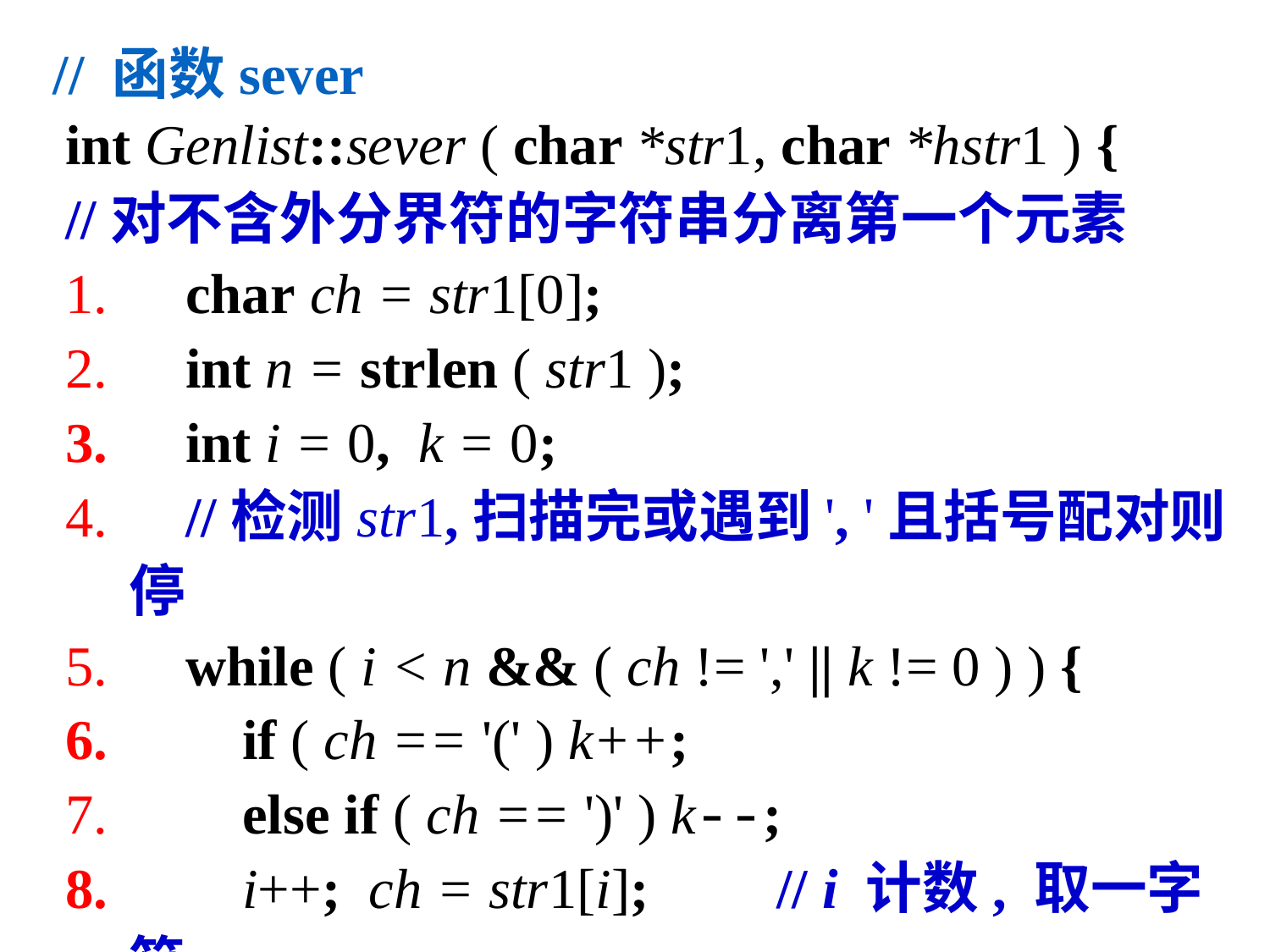

// 函数sever
int Genlist::sever ( char *str1, char *hstr1 ) {
//对不含外分界符的字符串分离第一个元素
    char ch = str1[0];
    int n = strlen ( str1 );
    int i = 0,  k = 0;
    //检测str1,扫描完或遇到', '且括号配对则停
    while ( i < n && ( ch != ',' || k != 0 ) ) {
        if ( ch == '(' ) k++;
        else if ( ch == ')' ) k--;
        i++;  ch = str1[i];         // i 计数, 取一字符
    }